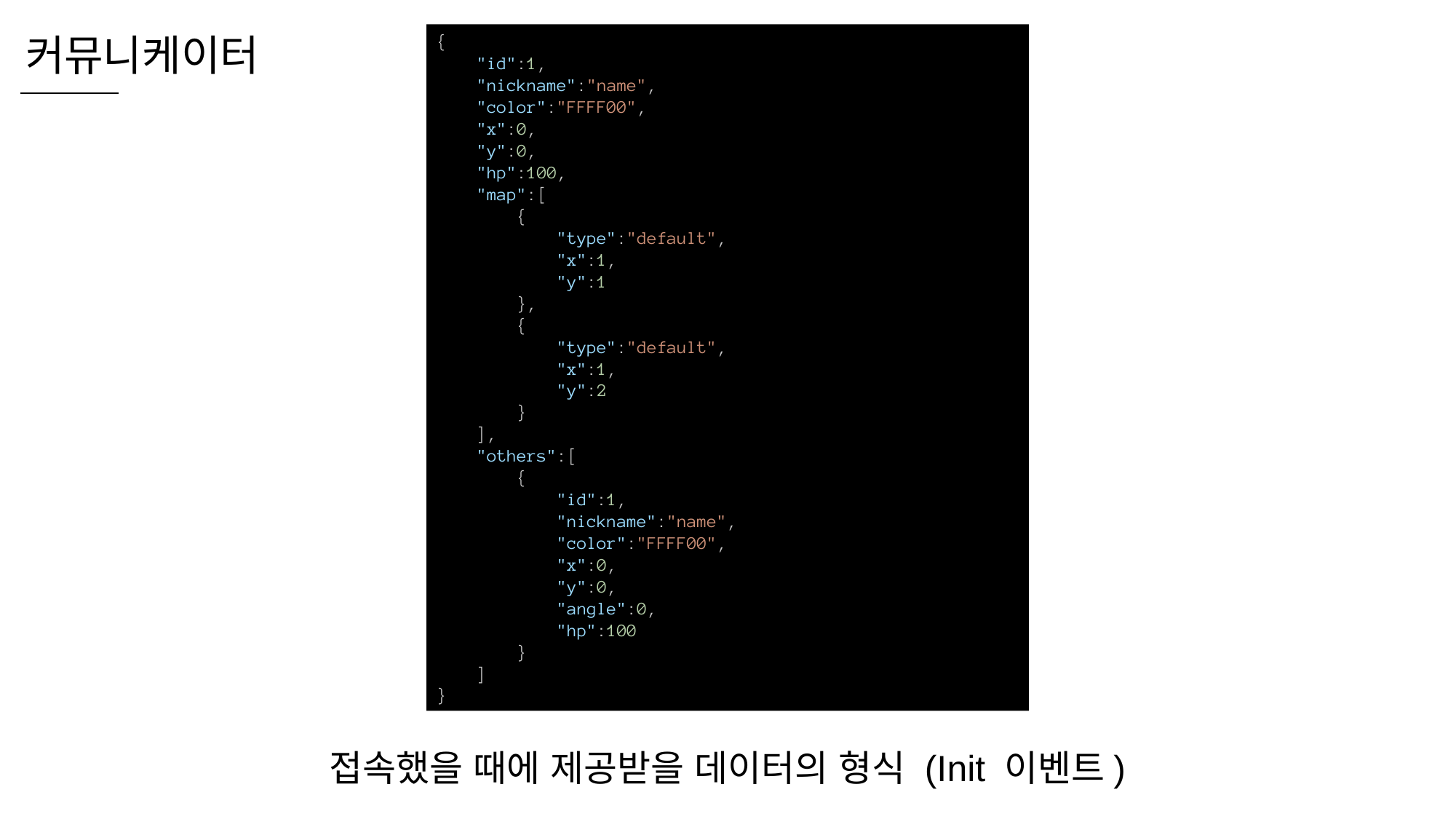

커뮤니케이터
{
    "id":1,
    "nickname":"name",
    "color":"FFFF00",
    "x":0,
    "y":0,
    "hp":100,
    "map":[
        {
            "type":"default",
            "x":1,
            "y":1
        },
        {
            "type":"default",
            "x":1,
            "y":2
        }
    ],
    "others":[
        {
            "id":1,
            "nickname":"name",
            "color":"FFFF00",
            "x":0,
            "y":0,
            "angle":0,
            "hp":100
        }
    ]
}
접속했을 때에 제공받을 데이터의 형식 (Init 이벤트)